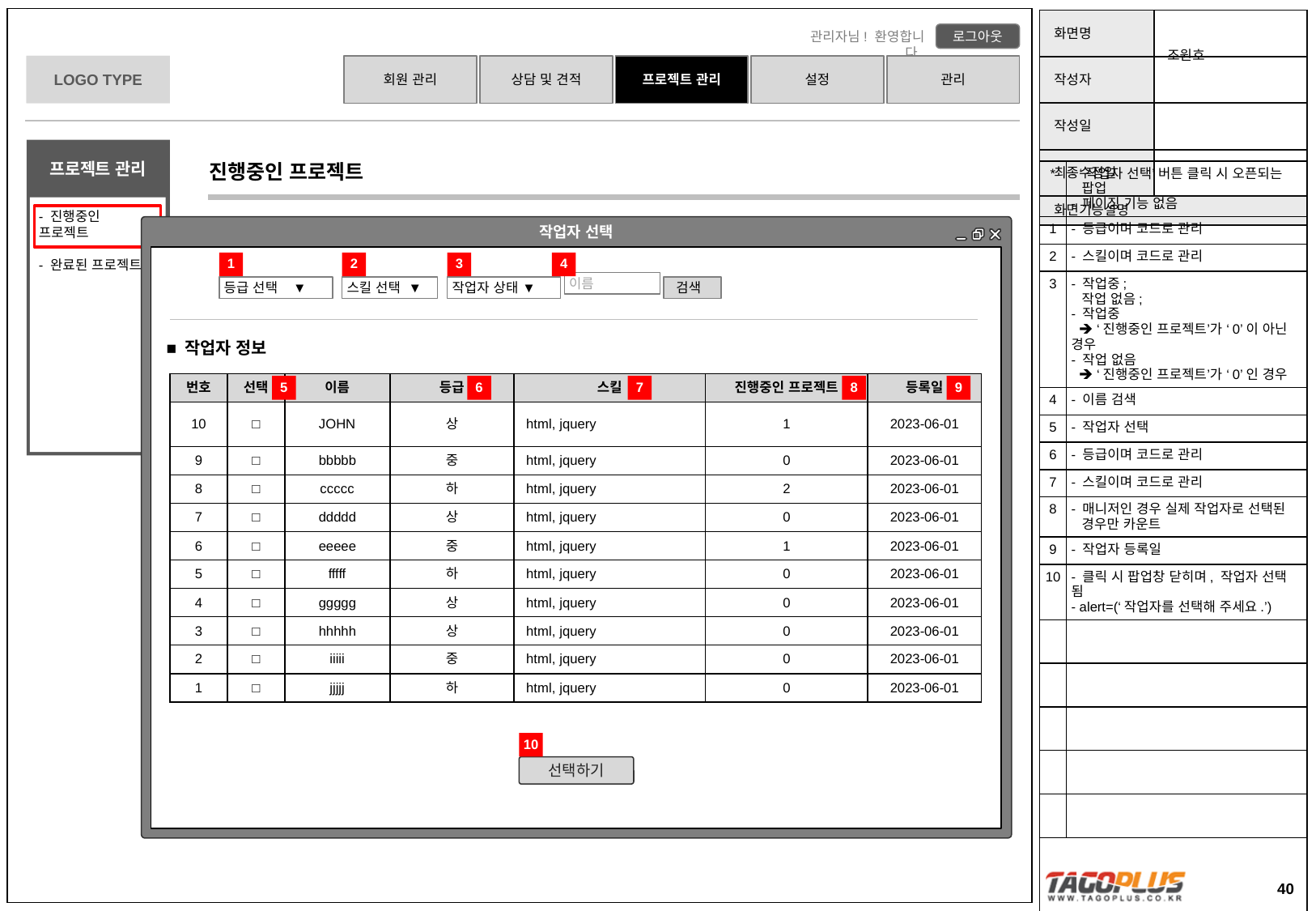

진행중인 프로젝트
| \* | - ‘작업자 선택’ 버튼 클릭 시 오픈되는 팝업 - 페이징 기능 없음 |
| --- | --- |
| 1 | - 등급이며 코드로 관리 |
| 2 | - 스킬이며 코드로 관리 |
| 3 | - 작업중; 작업 없음; - 작업중 🡺 ‘진행중인 프로젝트’가 ‘0’이 아닌 경우 - 작업 없음 🡺 ‘진행중인 프로젝트’가 ‘0’인 경우 |
| 4 | - 이름 검색 |
| 5 | - 작업자 선택 |
| 6 | - 등급이며 코드로 관리 |
| 7 | - 스킬이며 코드로 관리 |
| 8 | - 매니저인 경우 실제 작업자로 선택된 경우만 카운트 |
| 9 | - 작업자 등록일 |
| 10 | - 클릭 시 팝업창 닫히며, 작업자 선택 됨 - alert=(‘작업자를 선택해 주세요.’) |
|  |  |
|  |  |
|  |  |
|  |  |
|  |  |

작업자 선택

1
2
3
4
이름
작업자 상태 ▼
등급 선택    ▼
스킬 선택  ▼
검색
■ 작업자 정보
| 번호 | 선택 | 이름 | 등급 | 스킬 | 진행중인 프로젝트 | 등록일 |
| --- | --- | --- | --- | --- | --- | --- |
| 10 | □ | JOHN | 상 | html, jquery | 1 | 2023-06-01 |
| 9 | □ | bbbbb | 중 | html, jquery | 0 | 2023-06-01 |
| 8 | □ | ccccc | 하 | html, jquery | 2 | 2023-06-01 |
| 7 | □ | ddddd | 상 | html, jquery | 0 | 2023-06-01 |
| 6 | □ | eeeee | 중 | html, jquery | 1 | 2023-06-01 |
| 5 | □ | fffff | 하 | html, jquery | 0 | 2023-06-01 |
| 4 | □ | ggggg | 상 | html, jquery | 0 | 2023-06-01 |
| 3 | □ | hhhhh | 상 | html, jquery | 0 | 2023-06-01 |
| 2 | □ | iiiii | 중 | html, jquery | 0 | 2023-06-01 |
| 1 | □ | jjjjj | 하 | html, jquery | 0 | 2023-06-01 |
5
6
7
8
9
10
선택하기